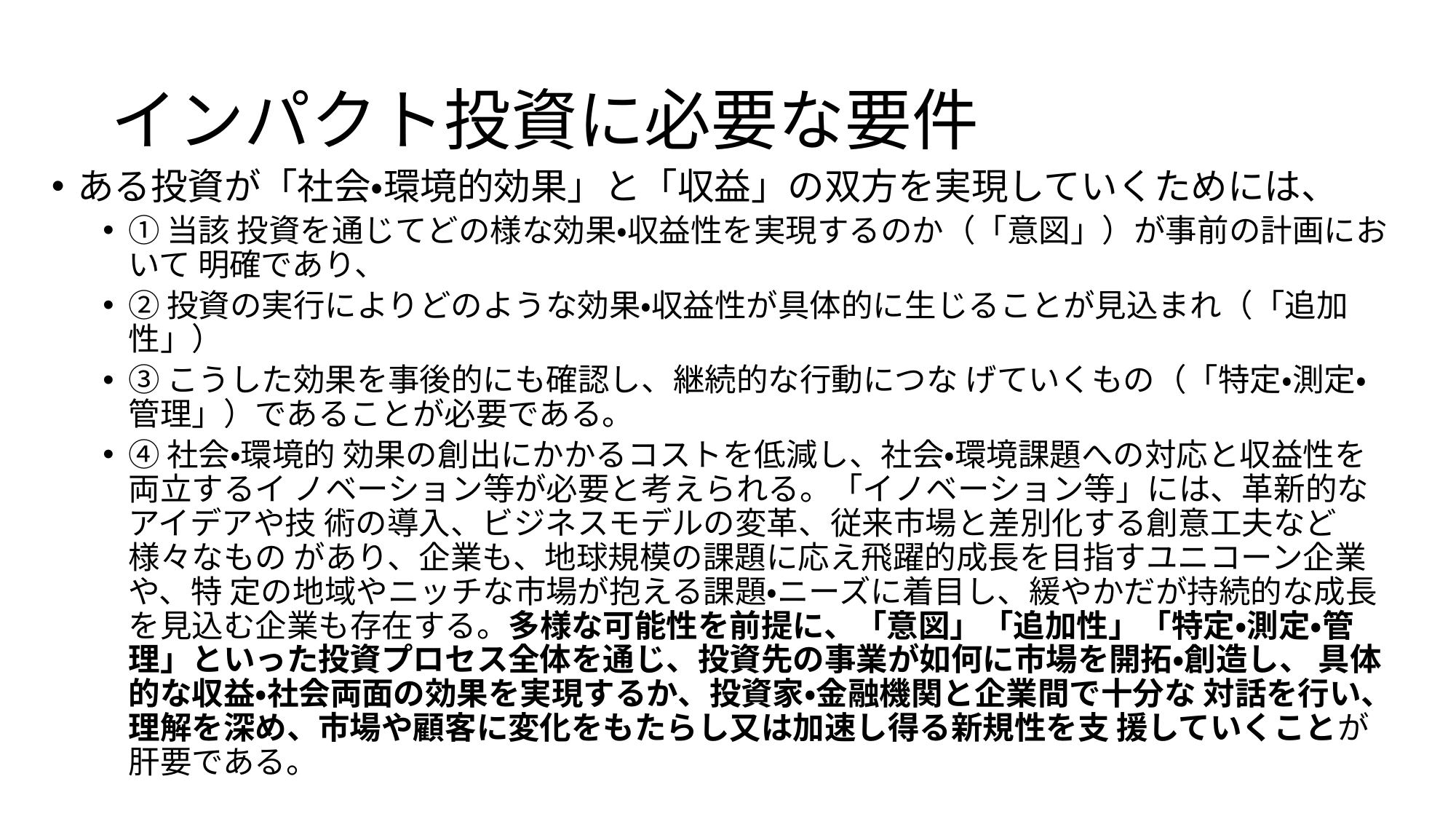

# インパクト投資に必要な要件
ある投資が「社会・環境的効果」と「収益」の双方を実現していくためには、
①当該 投資を通じてどの様な効果・収益性を実現するのか（「意図」）が事前の計画において 明確であり、
②投資の実行によりどのような効果・収益性が具体的に生じることが見込まれ（「追加性」）
③こうした効果を事後的にも確認し、継続的な行動につな げていくもの（「特定・測定・管理」）であることが必要である。
④社会・環境的 効果の創出にかかるコストを低減し、社会・環境課題への対応と収益性を両立するイ ノベーション等が必要と考えられる。「イノベーション等」には、革新的なアイデアや技 術の導入、ビジネスモデルの変革、従来市場と差別化する創意工夫など様々なもの があり、企業も、地球規模の課題に応え飛躍的成長を目指すユニコーン企業や、特 定の地域やニッチな市場が抱える課題・ニーズに着目し、緩やかだが持続的な成長 を見込む企業も存在する。多様な可能性を前提に、「意図」「追加性」「特定・測定・管 理」といった投資プロセス全体を通じ、投資先の事業が如何に市場を開拓・創造し、 具体的な収益・社会両面の効果を実現するか、投資家・金融機関と企業間で十分な 対話を行い、理解を深め、市場や顧客に変化をもたらし又は加速し得る新規性を支 援していくことが肝要である。